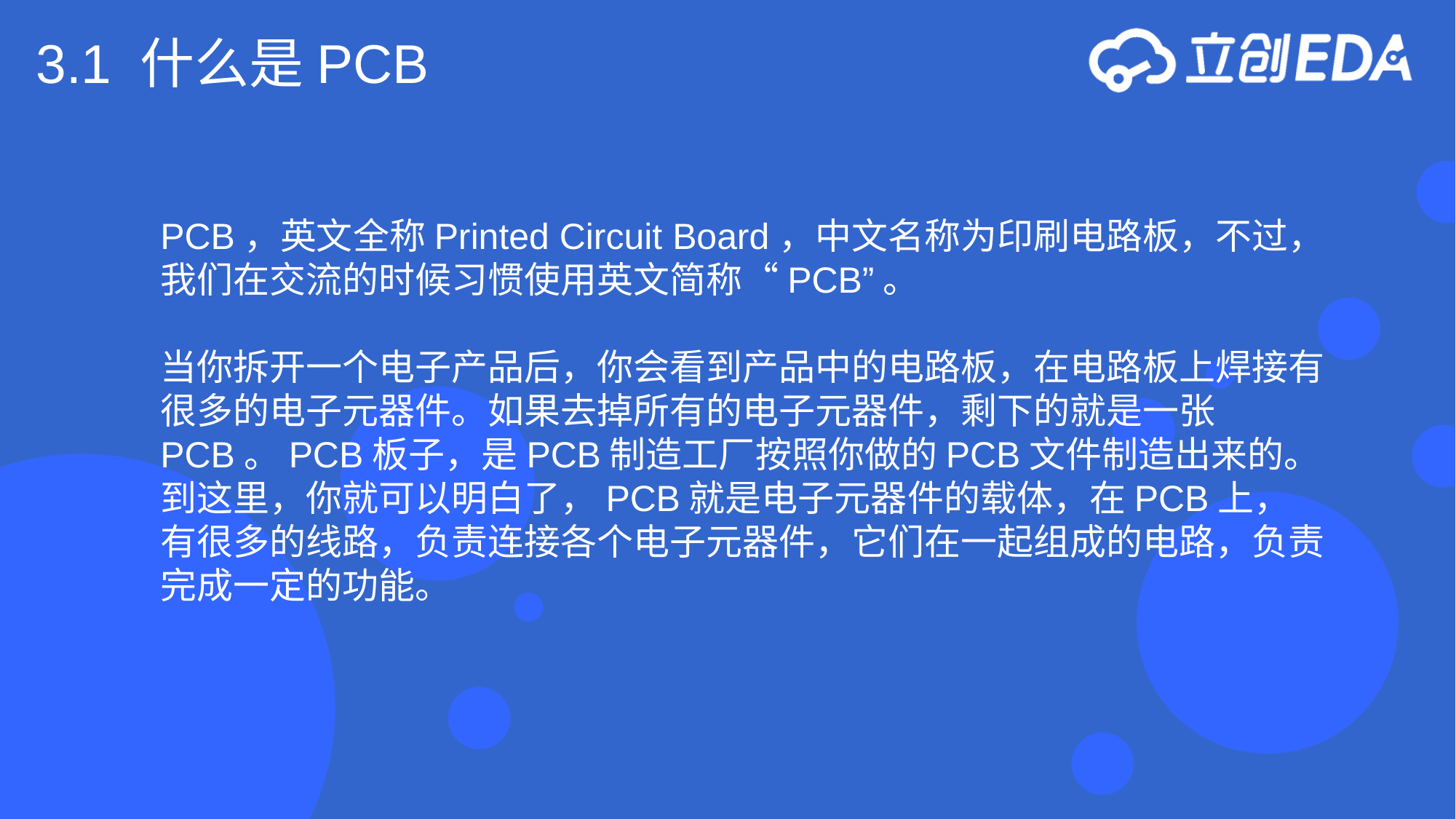

3.1 什么是PCB
PCB，英文全称Printed Circuit Board，中文名称为印刷电路板，不过，我们在交流的时候习惯使用英文简称“PCB”。

当你拆开一个电子产品后，你会看到产品中的电路板，在电路板上焊接有很多的电子元器件。如果去掉所有的电子元器件，剩下的就是一张PCB。PCB板子，是PCB制造工厂按照你做的PCB文件制造出来的。到这里，你就可以明白了，PCB就是电子元器件的载体，在PCB上，有很多的线路，负责连接各个电子元器件，它们在一起组成的电路，负责完成一定的功能。